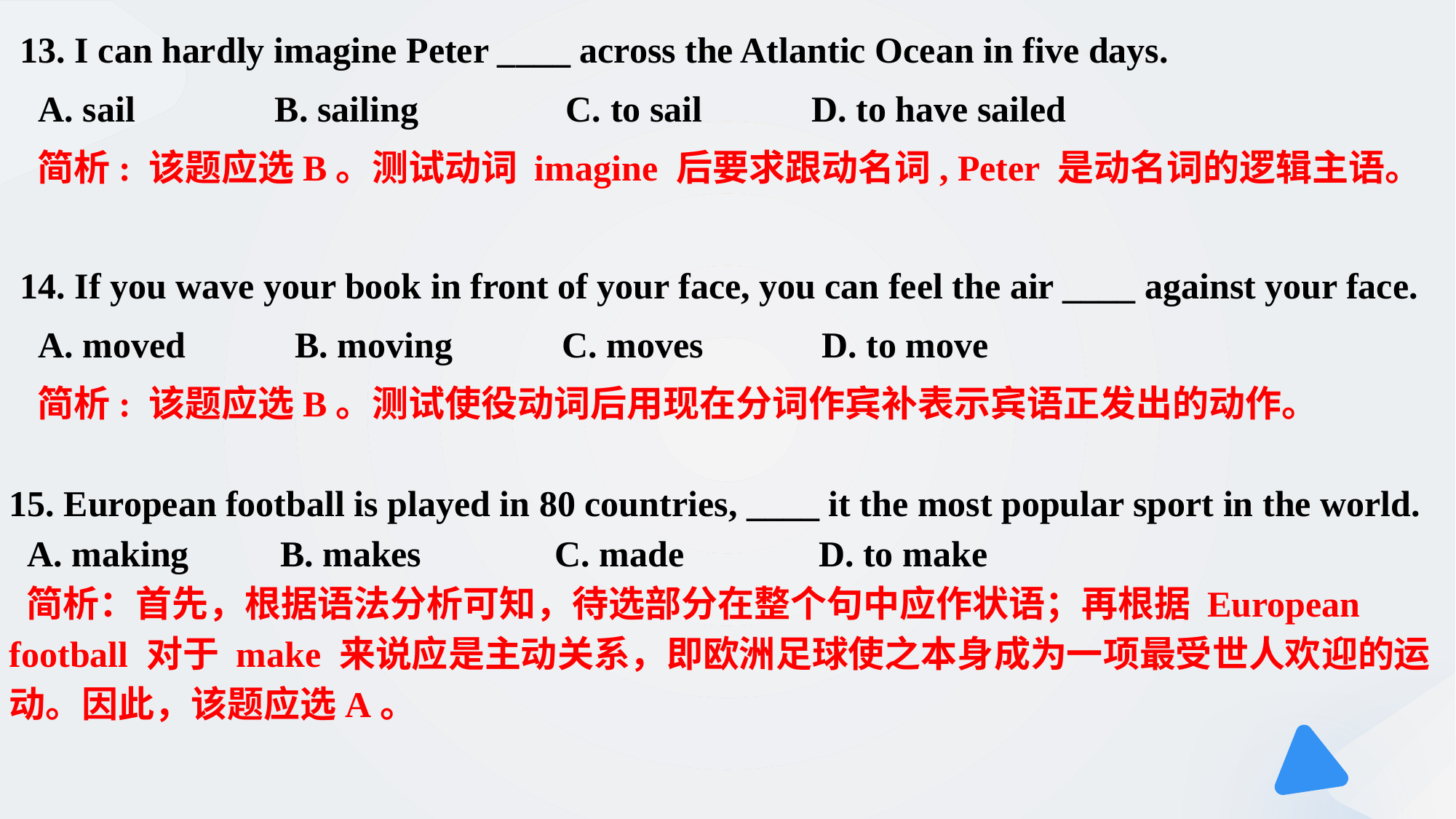

13. I can hardly imagine Peter ____ across the Atlantic Ocean in five days.
  A. sail 	    B. sailing 		C. to sail            D. to have sailed
 简析: 该题应选B。测试动词 imagine 后要求跟动名词, Peter 是动名词的逻辑主语。

14. If you wave your book in front of your face, you can feel the air ____ against your face.
  A. moved            B. moving            C. moves             D. to move
 简析: 该题应选B。测试使役动词后用现在分词作宾补表示宾语正发出的动作。
15. European football is played in 80 countries, ____ it the most popular sport in the world.
  A. making          B. makes 		C. made 	     D. to make
 简析：首先，根据语法分析可知，待选部分在整个句中应作状语；再根据 European football 对于 make 来说应是主动关系，即欧洲足球使之本身成为一项最受世人欢迎的运动。因此，该题应选A。